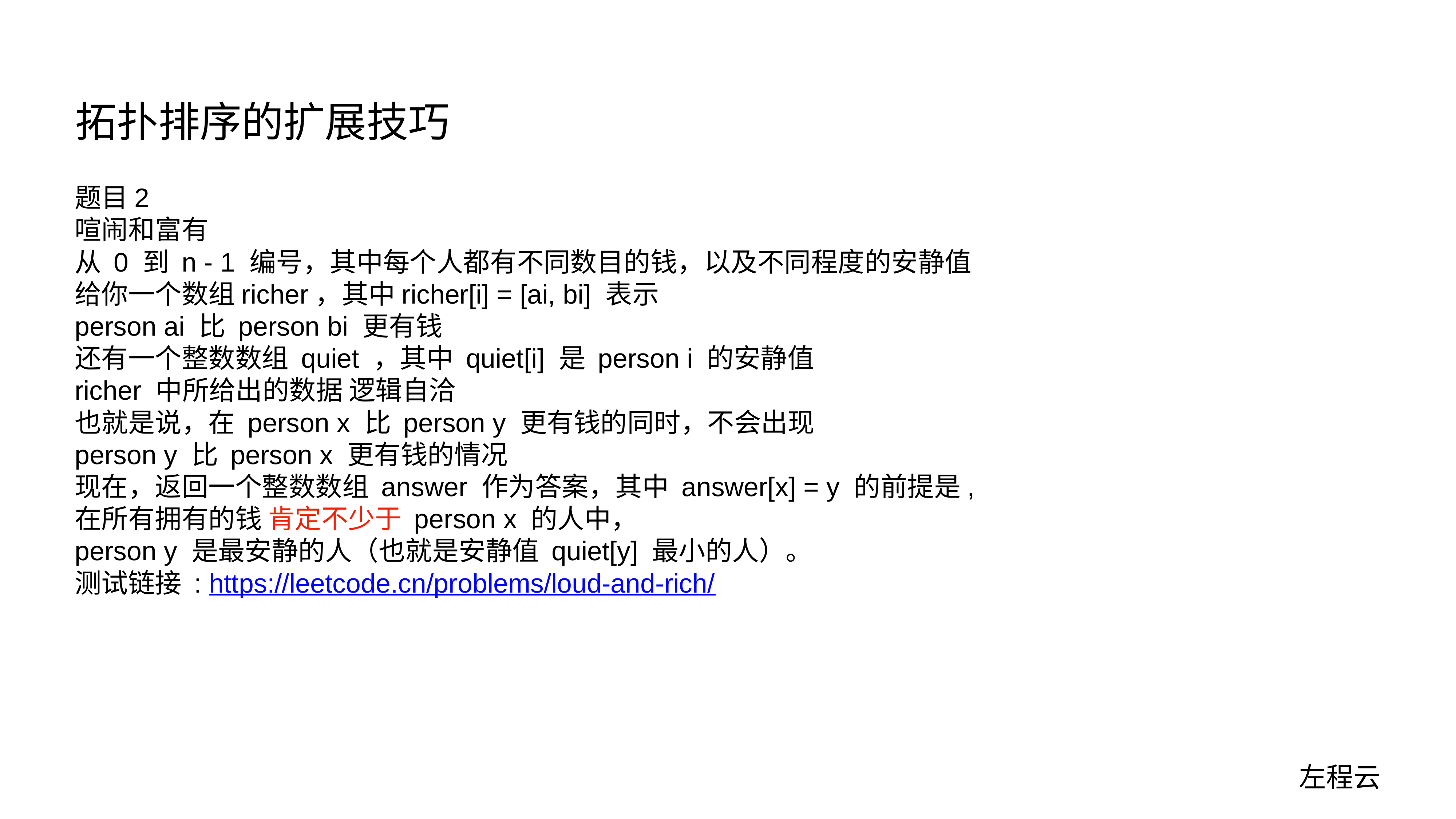

# 拓扑排序的扩展技巧
题目2
喧闹和富有
从 0 到 n - 1 编号，其中每个人都有不同数目的钱，以及不同程度的安静值
给你一个数组richer，其中richer[i] = [ai, bi] 表示
person ai 比 person bi 更有钱
还有一个整数数组 quiet ，其中 quiet[i] 是 person i 的安静值
richer 中所给出的数据 逻辑自洽
也就是说，在 person x 比 person y 更有钱的同时，不会出现
person y 比 person x 更有钱的情况
现在，返回一个整数数组 answer 作为答案，其中 answer[x] = y 的前提是,
在所有拥有的钱 肯定不少于 person x 的人中，
person y 是最安静的人（也就是安静值 quiet[y] 最小的人）。
测试链接 : https://leetcode.cn/problems/loud-and-rich/
左程云